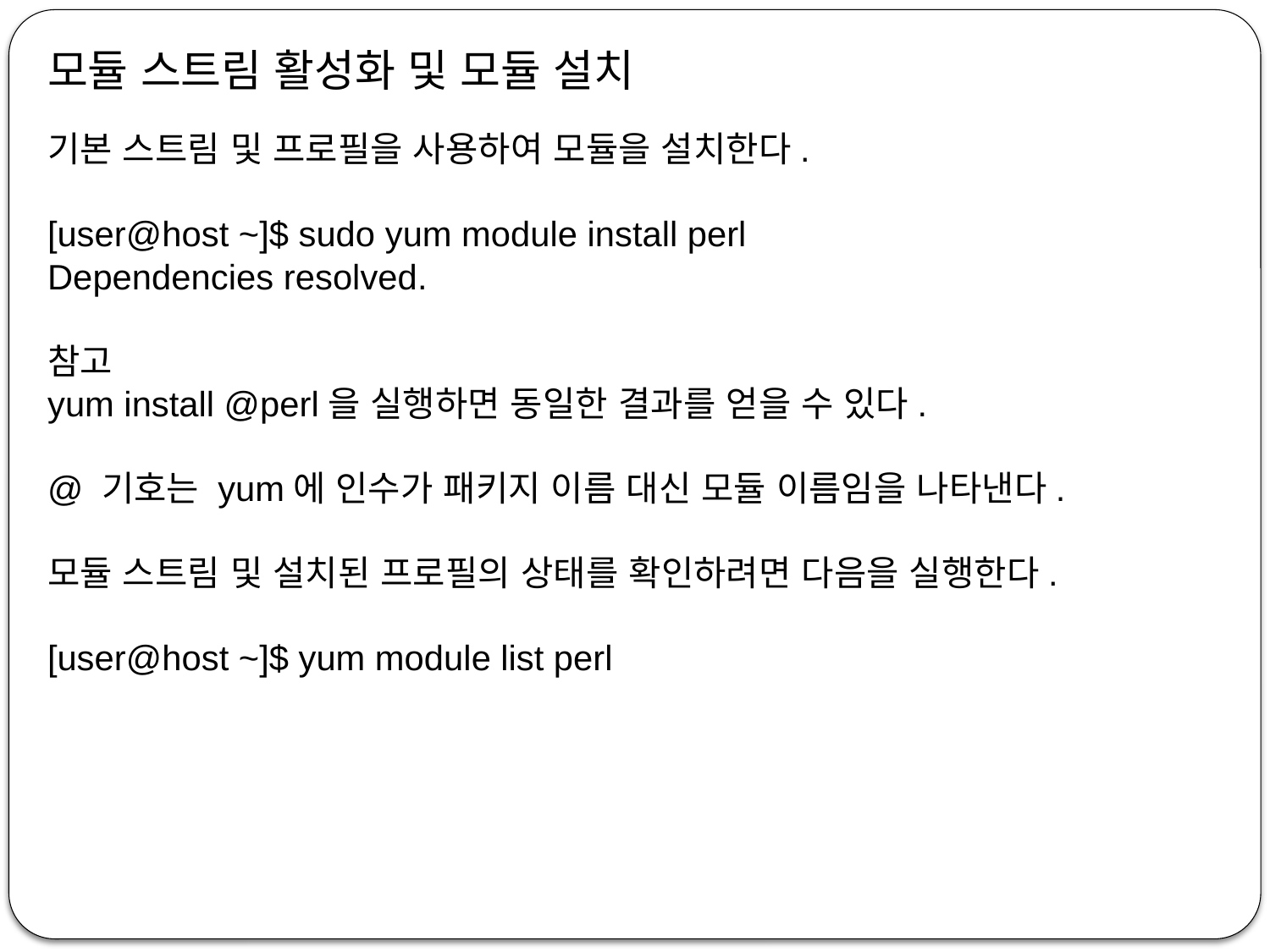

모듈 스트림 활성화 및 모듈 설치

기본 스트림 및 프로필을 사용하여 모듈을 설치한다.

[user@host ~]$ sudo yum module install perl
Dependencies resolved.

참고
yum install @perl을 실행하면 동일한 결과를 얻을 수 있다.

@ 기호는 yum에 인수가 패키지 이름 대신 모듈 이름임을 나타낸다.

모듈 스트림 및 설치된 프로필의 상태를 확인하려면 다음을 실행한다.

[user@host ~]$ yum module list perl